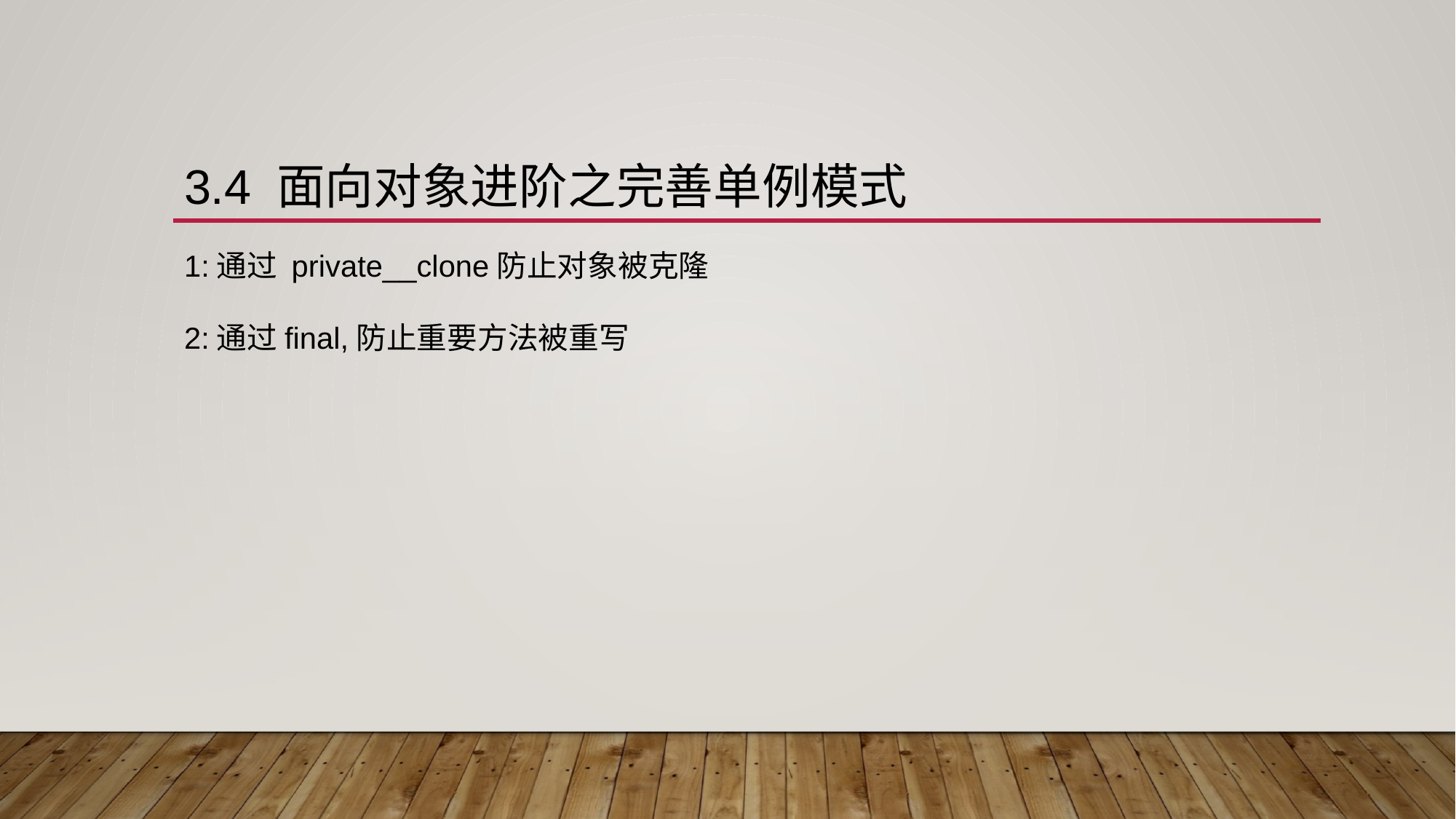

# 3.4 面向对象进阶之完善单例模式
1:通过 private__clone防止对象被克隆

2:通过final,防止重要方法被重写